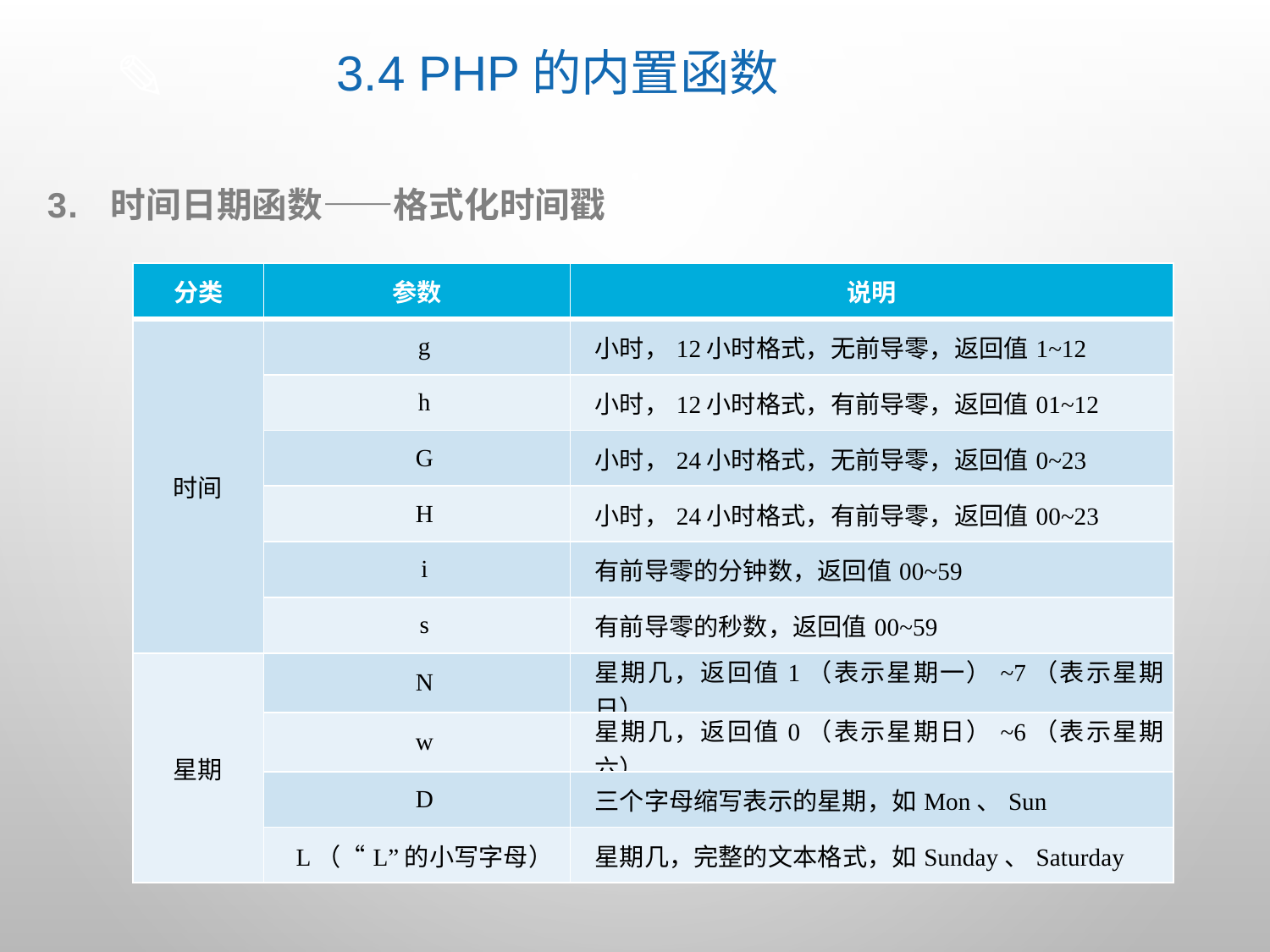

# 3.4 PHP的内置函数
时间日期函数——格式化时间戳
| 分类 | 参数 | 说明 |
| --- | --- | --- |
| 时间 | g | 小时，12小时格式，无前导零，返回值1~12 |
|  | h | 小时，12小时格式，有前导零，返回值01~12 |
|  | G | 小时，24小时格式，无前导零，返回值0~23 |
|  | H | 小时，24小时格式，有前导零，返回值00~23 |
|  | i | 有前导零的分钟数，返回值00~59 |
|  | s | 有前导零的秒数，返回值00~59 |
| 星期 | N | 星期几，返回值1（表示星期一）~7（表示星期日） |
|  | w | 星期几，返回值0（表示星期日）~6（表示星期六） |
|  | D | 三个字母缩写表示的星期，如Mon、Sun |
|  | L（“L”的小写字母） | 星期几，完整的文本格式，如Sunday、Saturday |